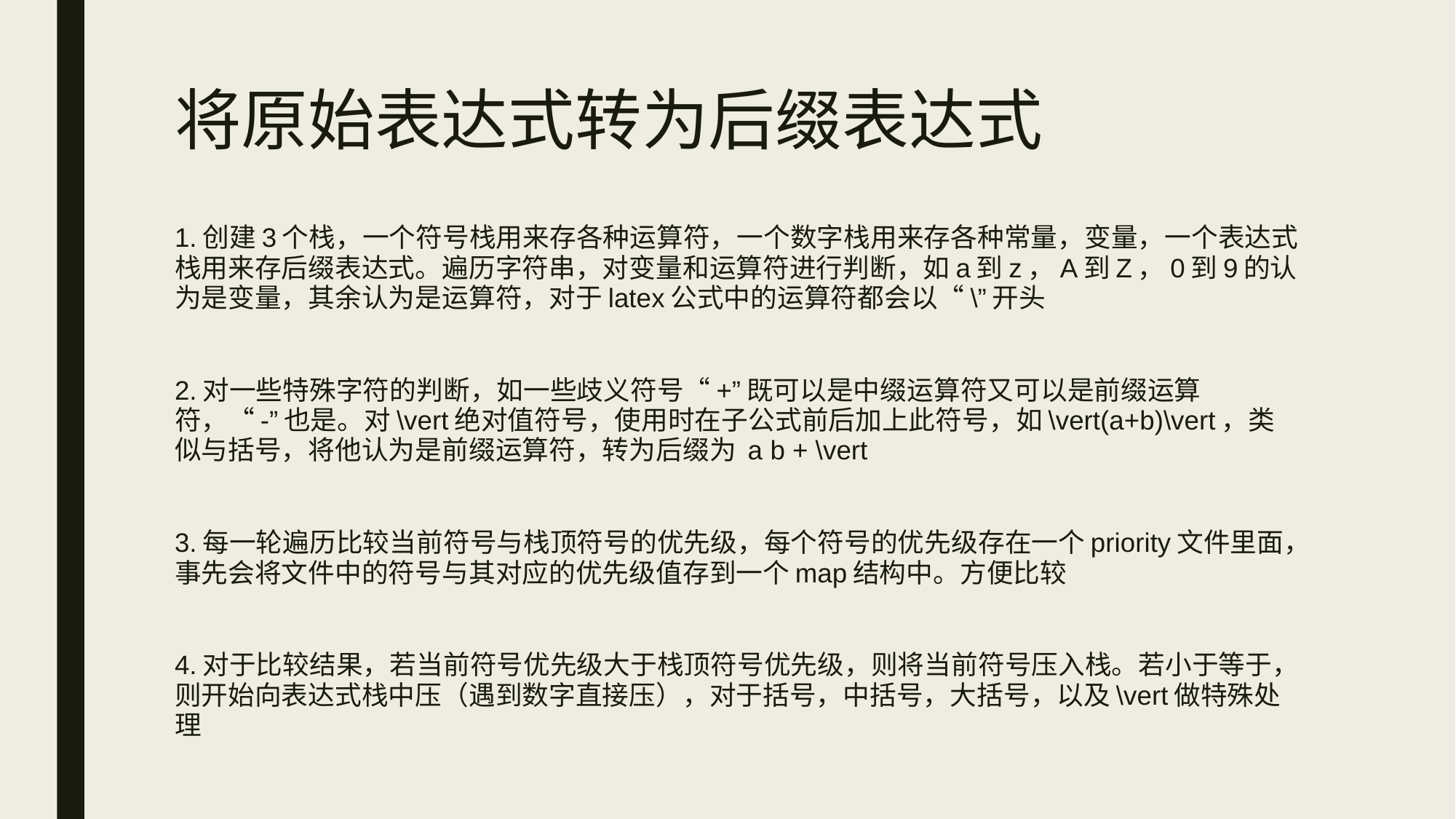

# 将原始表达式转为后缀表达式
1.创建3个栈，一个符号栈用来存各种运算符，一个数字栈用来存各种常量，变量，一个表达式栈用来存后缀表达式。遍历字符串，对变量和运算符进行判断，如a到z，A到Z，0到9的认为是变量，其余认为是运算符，对于latex公式中的运算符都会以“\”开头

2.对一些特殊字符的判断，如一些歧义符号“+”既可以是中缀运算符又可以是前缀运算符，“-”也是。对\vert绝对值符号，使用时在子公式前后加上此符号，如\vert(a+b)\vert，类似与括号，将他认为是前缀运算符，转为后缀为 a b + \vert

3.每一轮遍历比较当前符号与栈顶符号的优先级，每个符号的优先级存在一个priority文件里面，事先会将文件中的符号与其对应的优先级值存到一个map结构中。方便比较

4.对于比较结果，若当前符号优先级大于栈顶符号优先级，则将当前符号压入栈。若小于等于，则开始向表达式栈中压（遇到数字直接压），对于括号，中括号，大括号，以及\vert做特殊处理